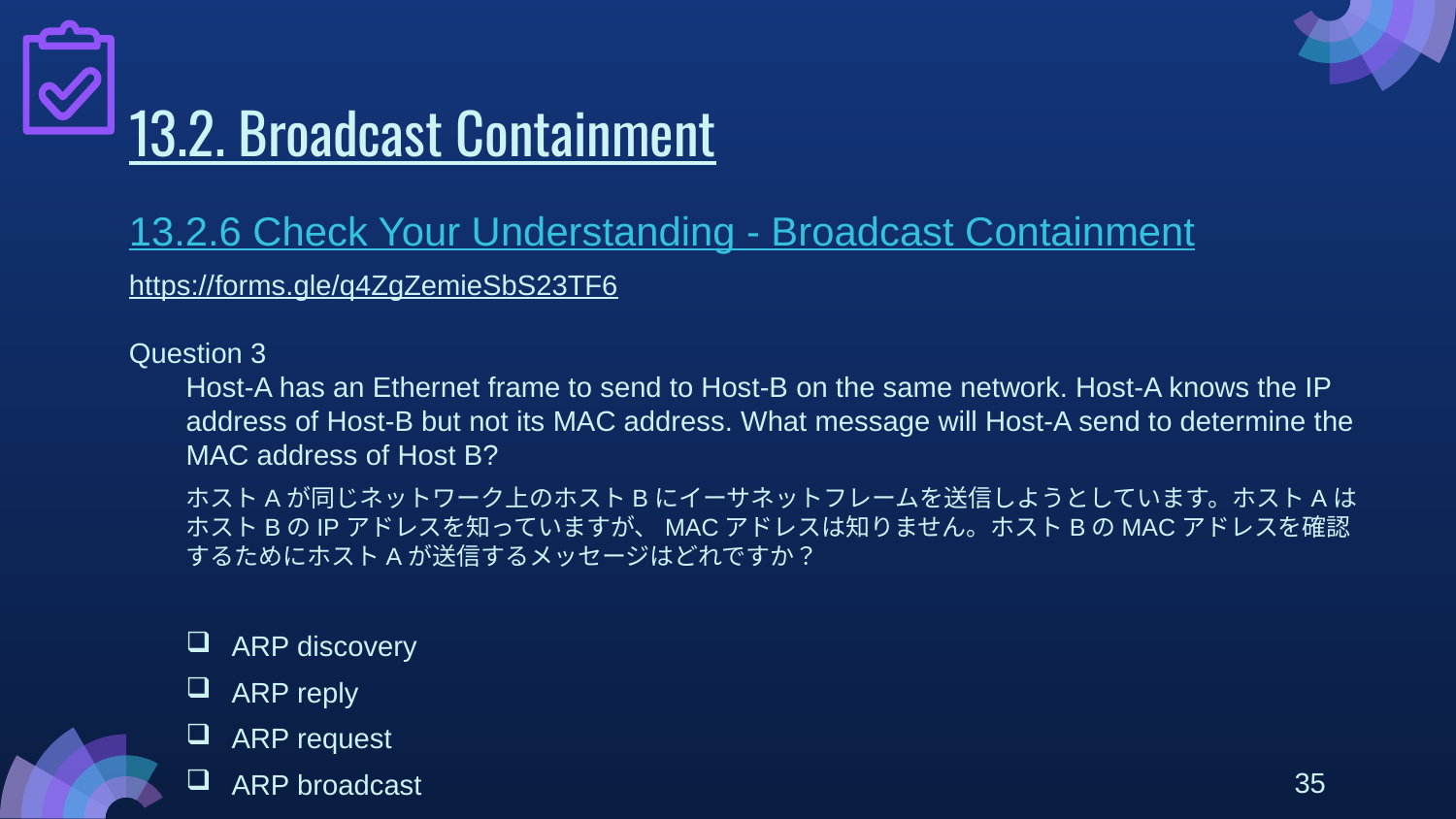

# 13.2. Broadcast Containment
13.2.6 Check Your Understanding - Broadcast Containment
https://forms.gle/q4ZgZemieSbS23TF6

Question 3
Host-A has an Ethernet frame to send to Host-B on the same network. Host-A knows the IP address of Host-B but not its MAC address. What message will Host-A send to determine the MAC address of Host B?
ホストAが同じネットワーク上のホストBにイーサネットフレームを送信しようとしています。ホストAはホストBのIPアドレスを知っていますが、MACアドレスは知りません。ホストBのMACアドレスを確認するためにホストAが送信するメッセージはどれですか？

ARP discovery
ARP reply
ARP request
ARP broadcast
35